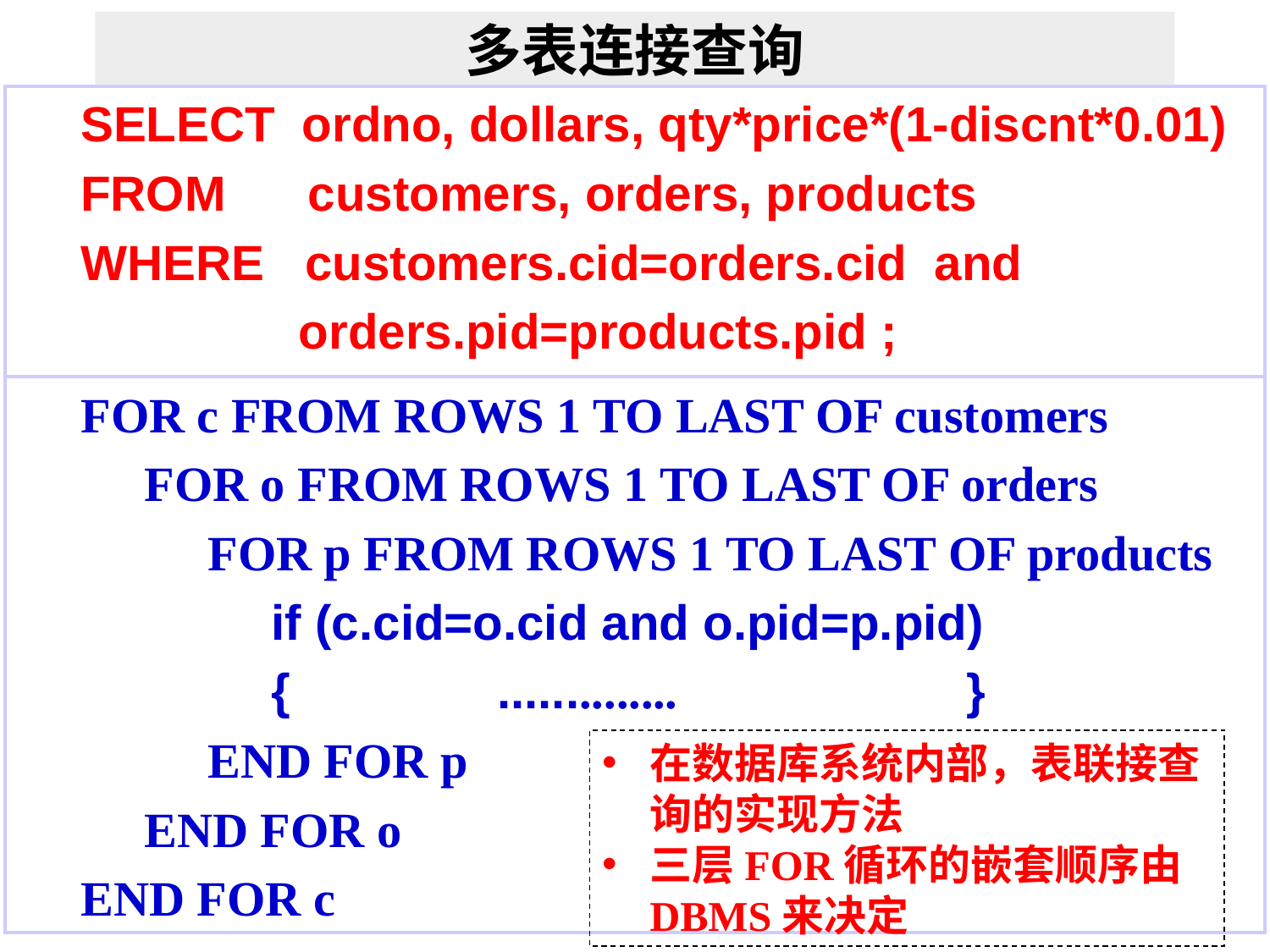

多表连接查询
# SELECT  ordno, dollars, qty*price*(1-discnt*0.01)
FROM      customers, orders, products
WHERE   customers.cid=orders.cid  and
  orders.pid=products.pid ;
FOR c FROM ROWS 1 TO LAST OF customers
FOR o FROM ROWS 1 TO LAST OF orders
FOR p FROM ROWS 1 TO LAST OF products
if (c.cid=o.cid and o.pid=p.pid)
{               ..............                     }
END FOR p
END FOR o
END FOR c
在数据库系统内部，表联接查询的实现方法
三层FOR循环的嵌套顺序由DBMS来决定